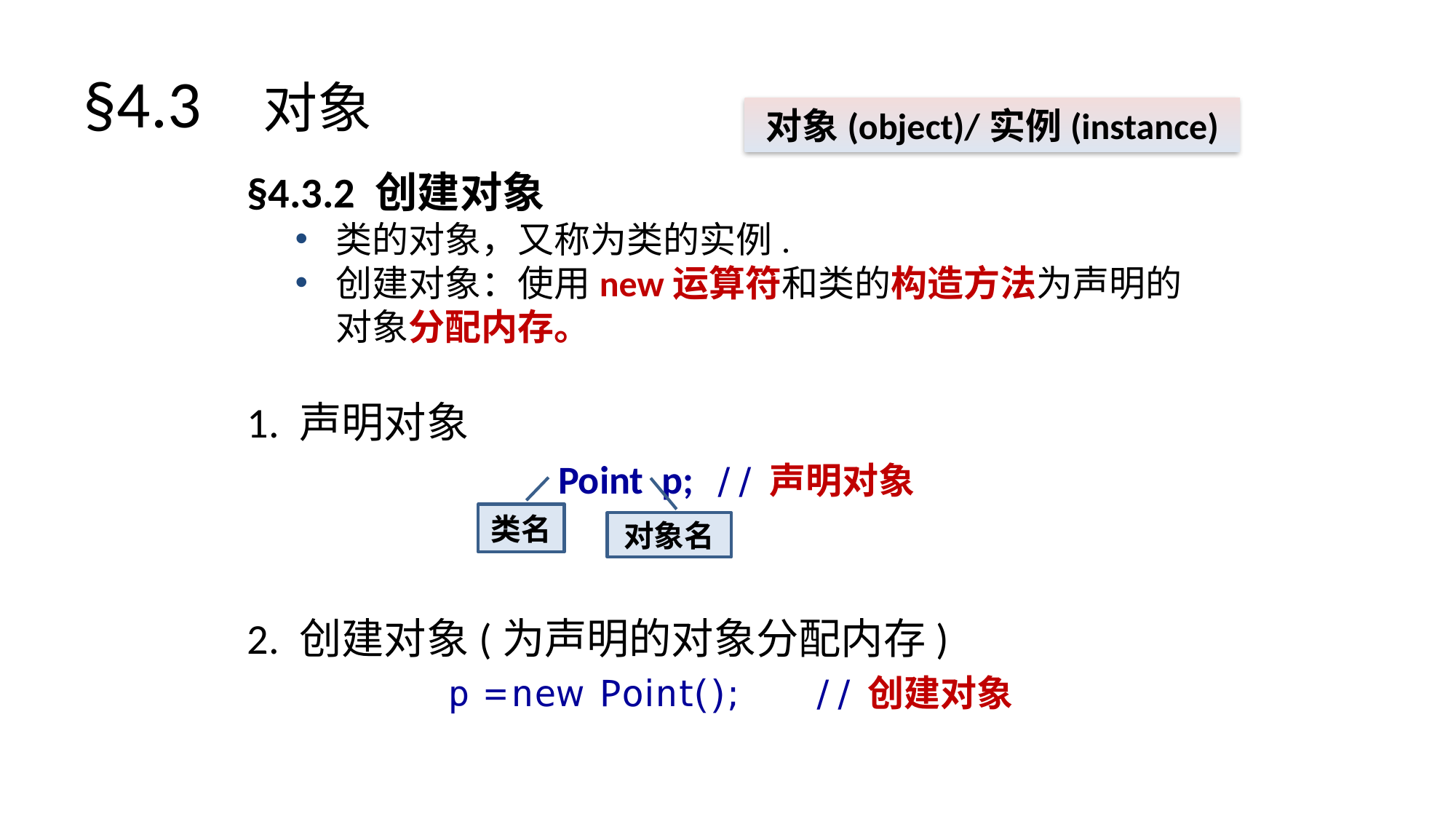

# §4.3   对象
对象(object)/实例(instance)
§4.3.2 创建对象
类的对象，又称为类的实例.
创建对象：使用new运算符和类的构造方法为声明的对象分配内存。

1. 声明对象
 Point  p;	  //声明对象

2. 创建对象(为声明的对象分配内存)
p =new Point(); 	//创建对象
类名
对象名
35